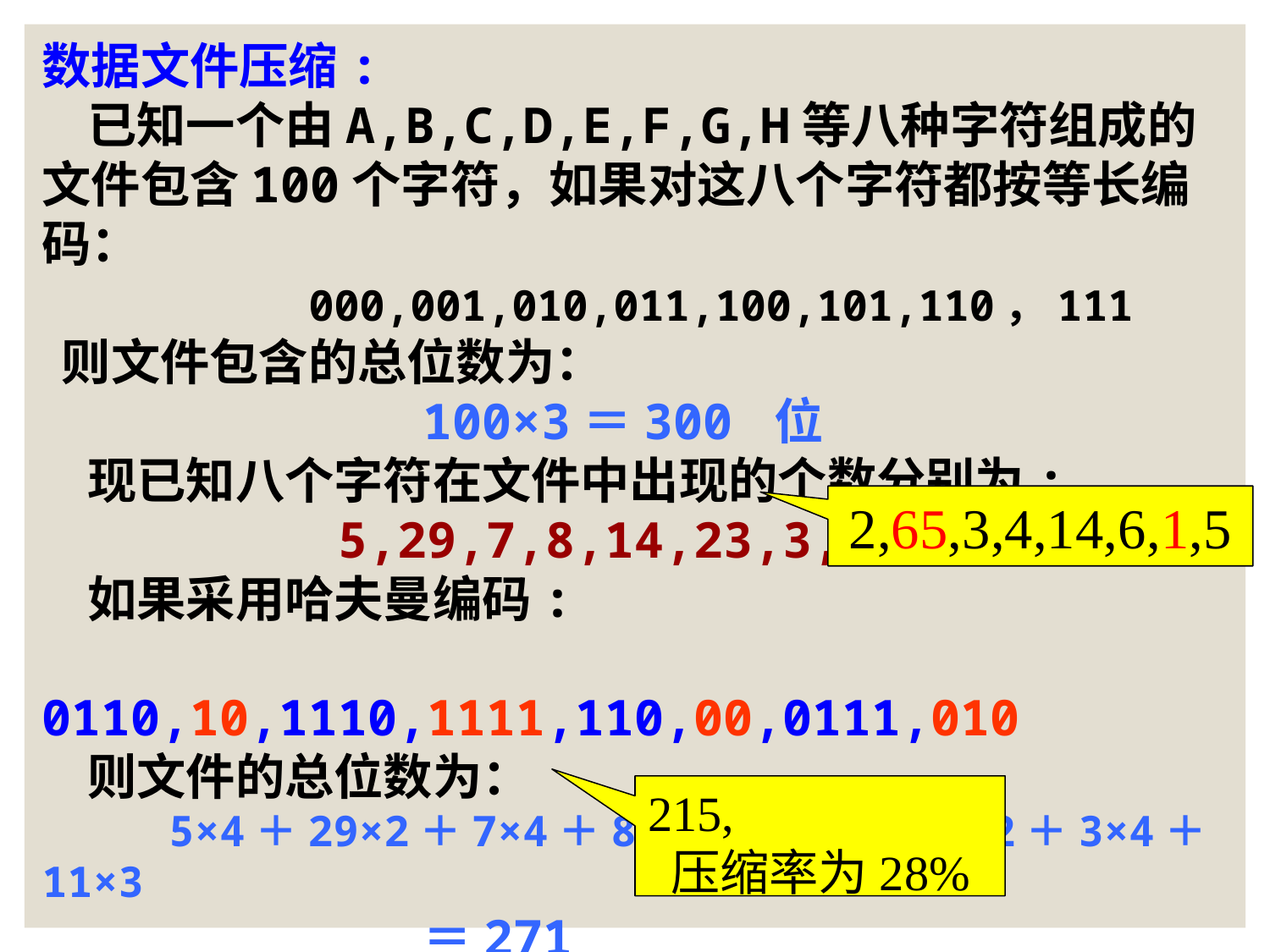

数据文件压缩:
   已知一个由A,B,C,D,E,F,G,H等八种字符组成的文件包含100个字符，如果对这八个字符都按等长编码：
         000,001,010,011,100,101,110，111
 则文件包含的总位数为：
			100×3＝300 位
   现已知八个字符在文件中出现的个数分别为:
          5,29,7,8,14,23,3,11
   如果采用哈夫曼编码:
        0110,10,1110,1111,110,00,0111,010
   则文件的总位数为：
     5×4＋29×2＋7×4＋8×4＋14×3＋23×2＋3×4＋11×3
   			＝271
    压缩率为10％
2,65,3,4,14,6,1,5
215,
 压缩率为28%